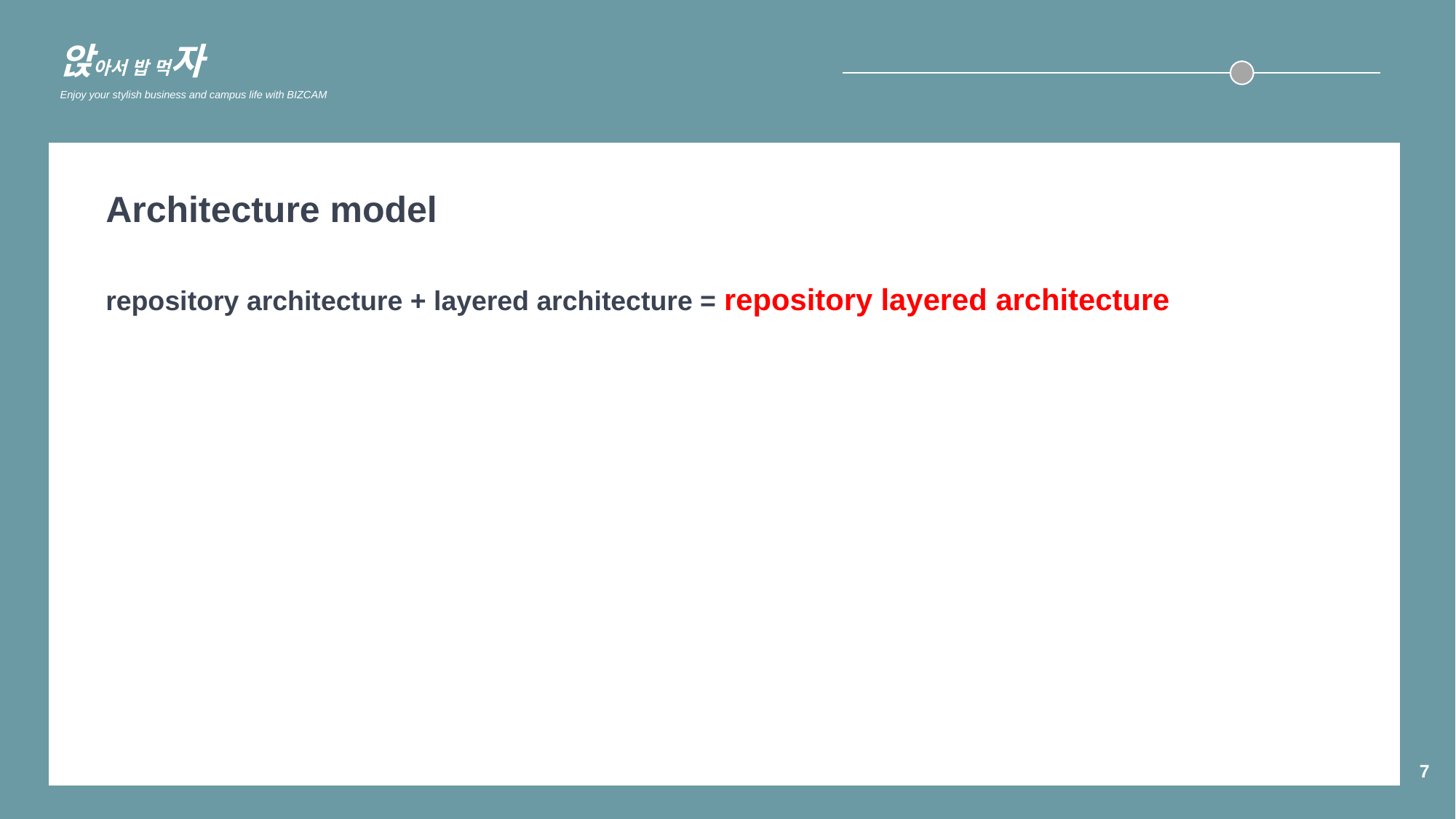

앉아서 밥 먹자
Enjoy your stylish business and campus life with BIZCAM

      Architecture model

      repository architecture + layered architecture = repository layered architecture

7